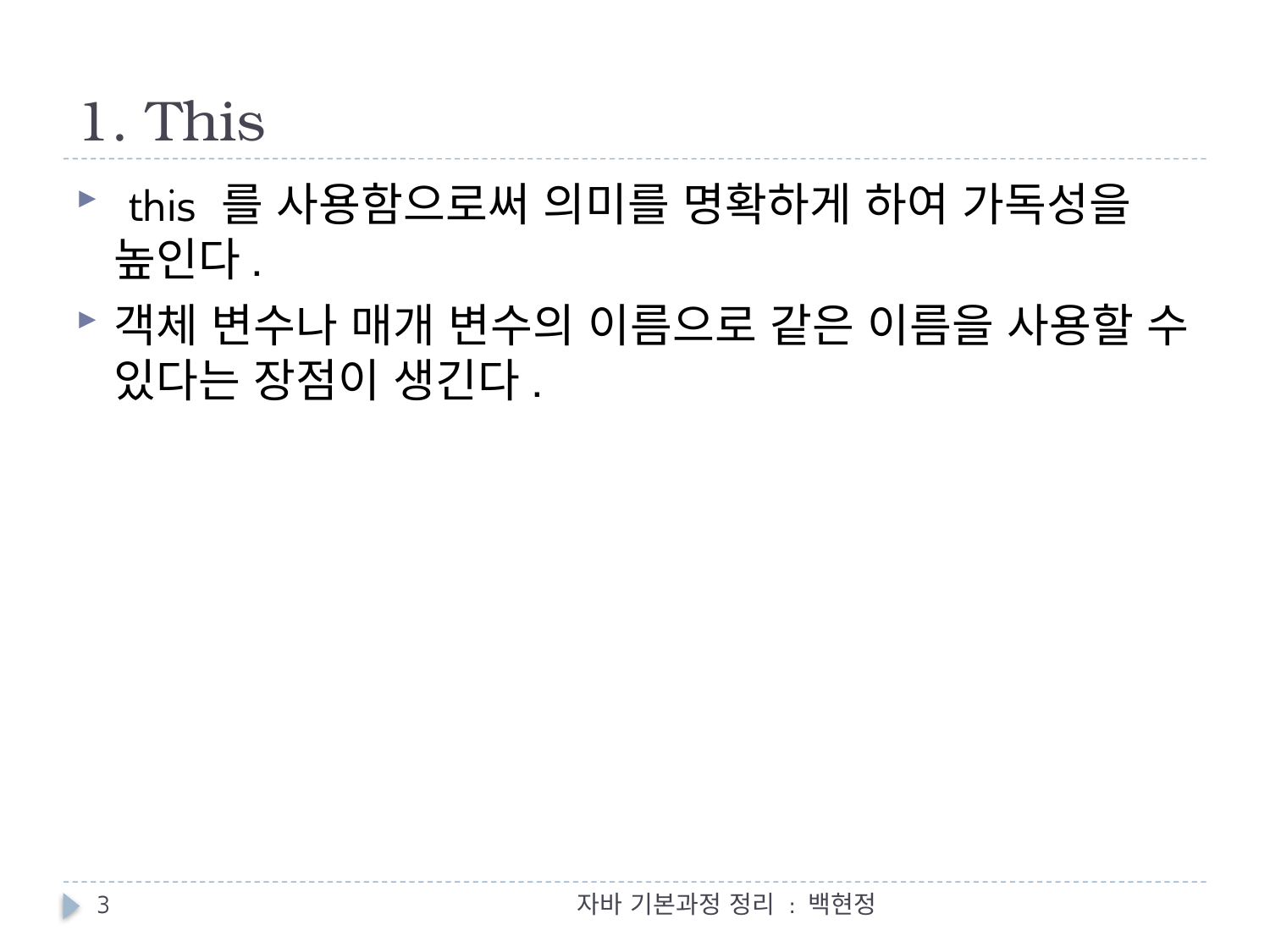

# 1. This
 this 를 사용함으로써 의미를 명확하게 하여 가독성을 높인다.
객체 변수나 매개 변수의 이름으로 같은 이름을 사용할 수 있다는 장점이 생긴다.
3
자바 기본과정 정리 : 백현정